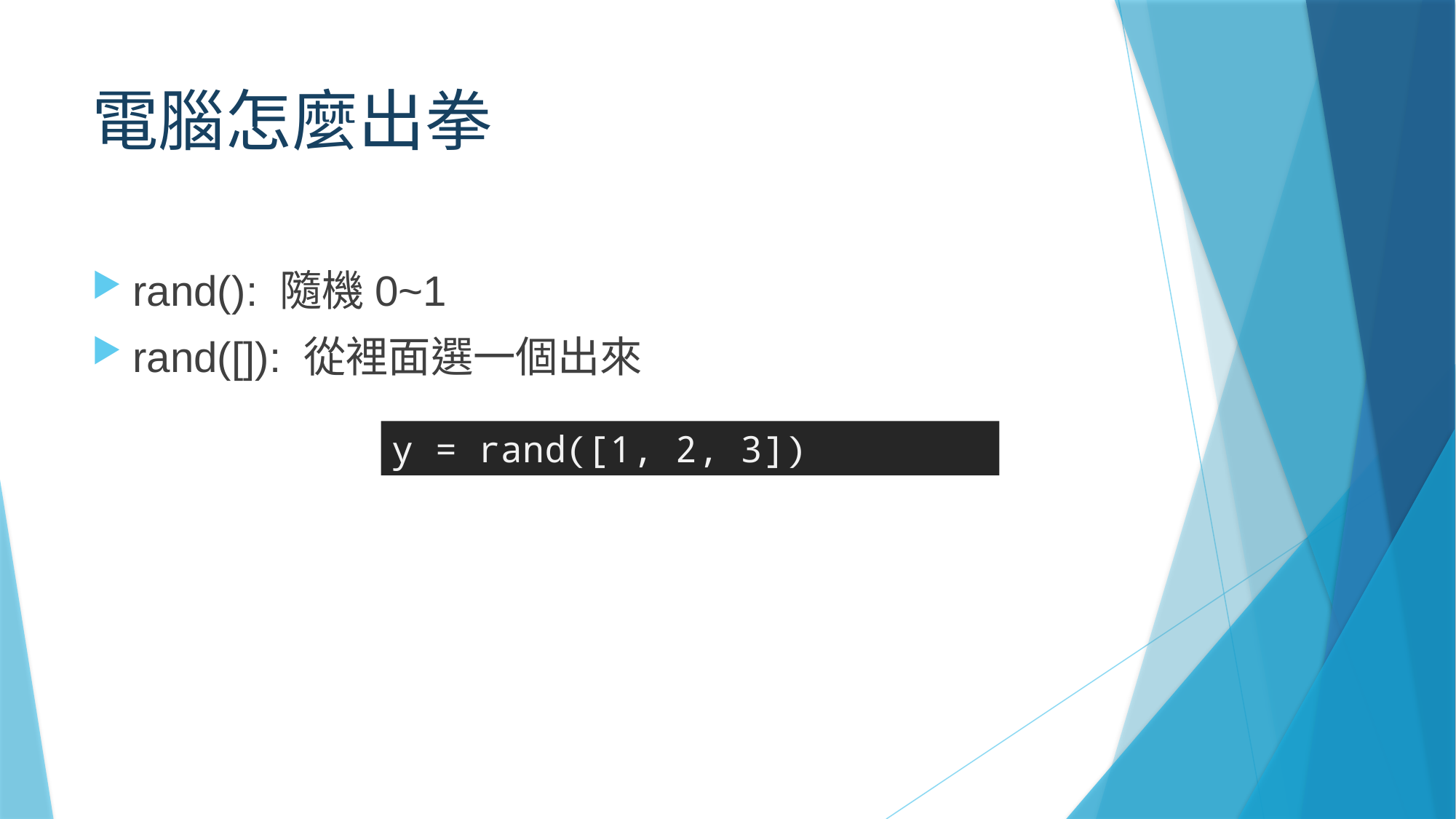

# 電腦怎麼出拳
rand(): 隨機0~1
rand([]): 從裡面選一個出來
y = rand([1, 2, 3])